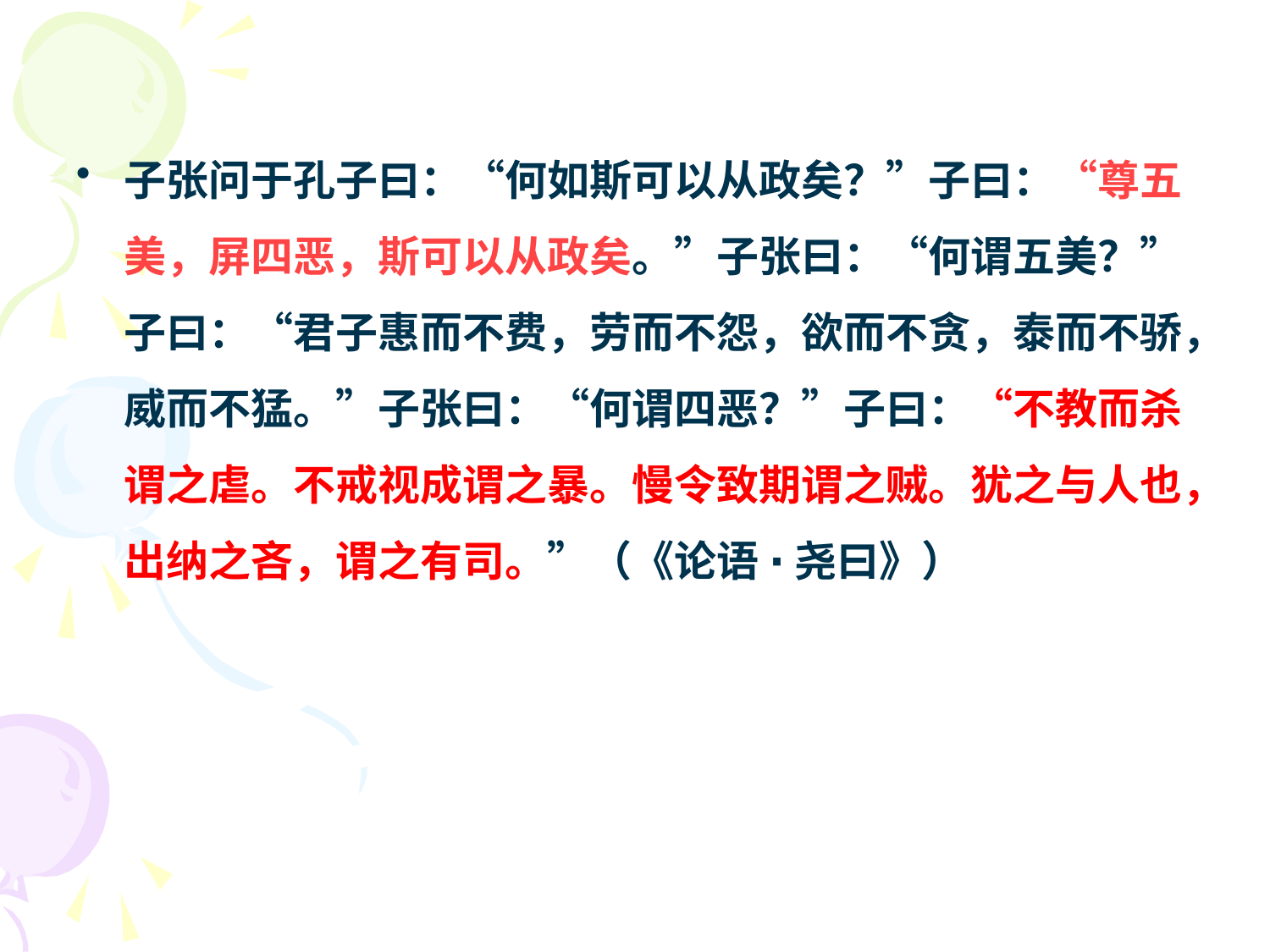

子张问于孔子曰：“何如斯可以从政矣？”子曰：“尊五美，屏四恶，斯可以从政矣。”子张曰：“何谓五美？”子曰：“君子惠而不费，劳而不怨，欲而不贪，泰而不骄，威而不猛。”子张曰：“何谓四恶？”子曰：“不教而杀谓之虐。不戒视成谓之暴。慢令致期谓之贼。犹之与人也，出纳之吝，谓之有司。”（《论语·尧曰》）